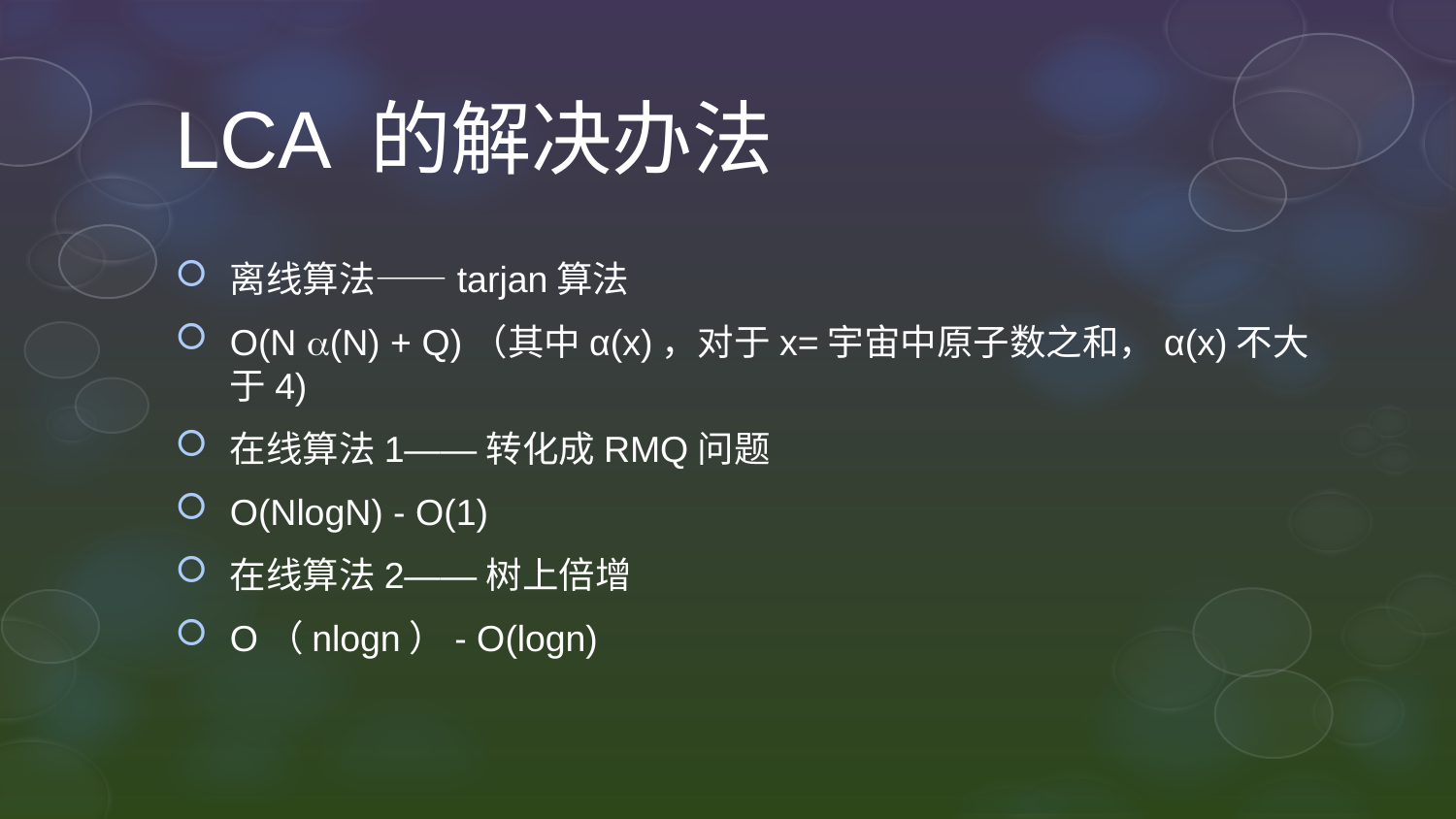

# LCA 的解决办法
离线算法——tarjan算法
O(N α(N) + Q)（其中α(x)，对于x=宇宙中原子数之和，α(x)不大于4)
在线算法1——转化成RMQ问题
O(NlogN) - O(1)
在线算法2——树上倍增
O（nlogn）- O(logn)